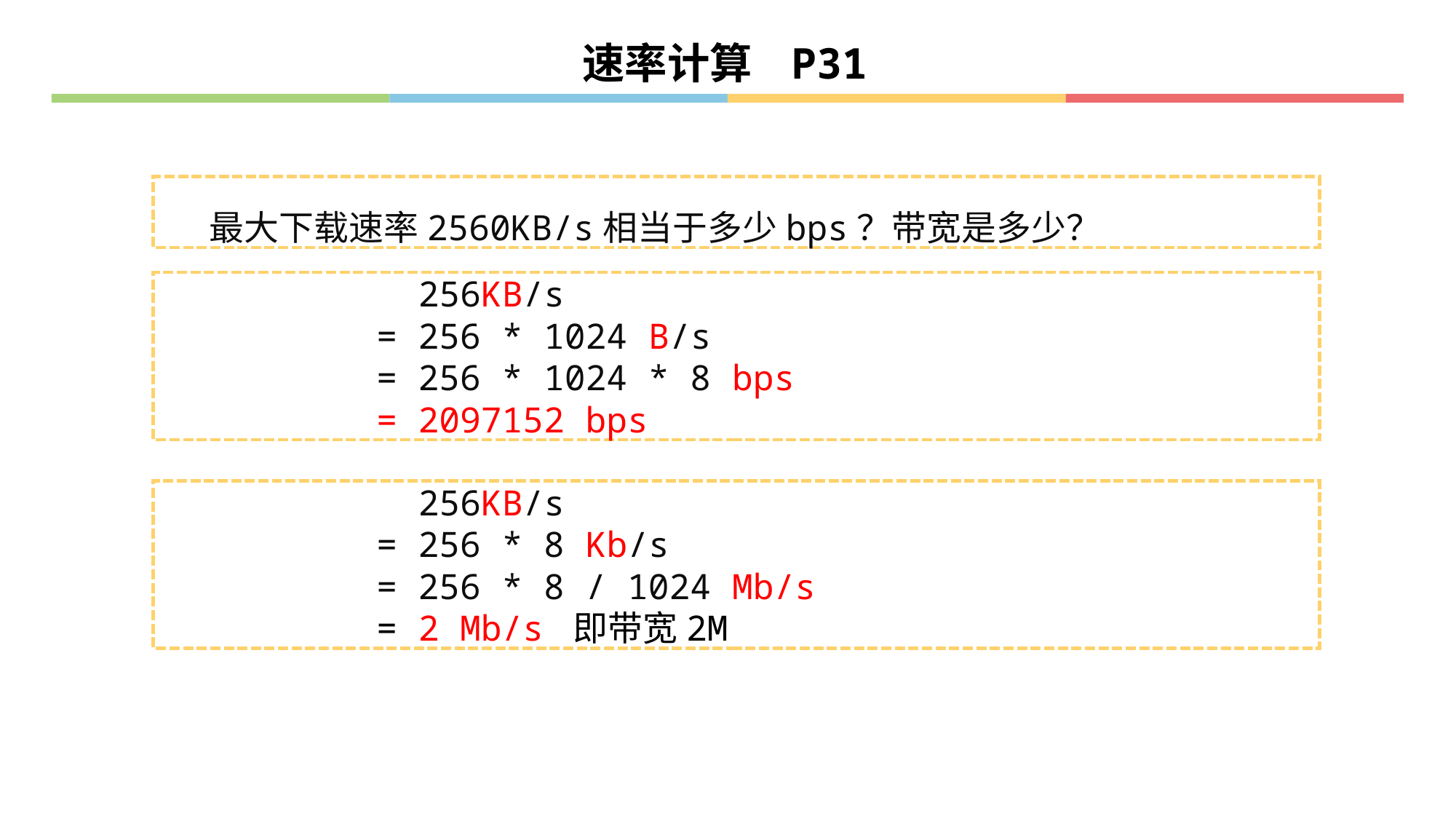

速率计算   P31
最大下载速率2560KB/s相当于多少bps？带宽是多少？
          256KB/s
        = 256 * 1024 B/s
        = 256 * 1024 * 8 bps
        = 2097152 bps
          256KB/s
        = 256 * 8 Kb/s
        = 256 * 8 / 1024 Mb/s
        = 2 Mb/s 即带宽2M